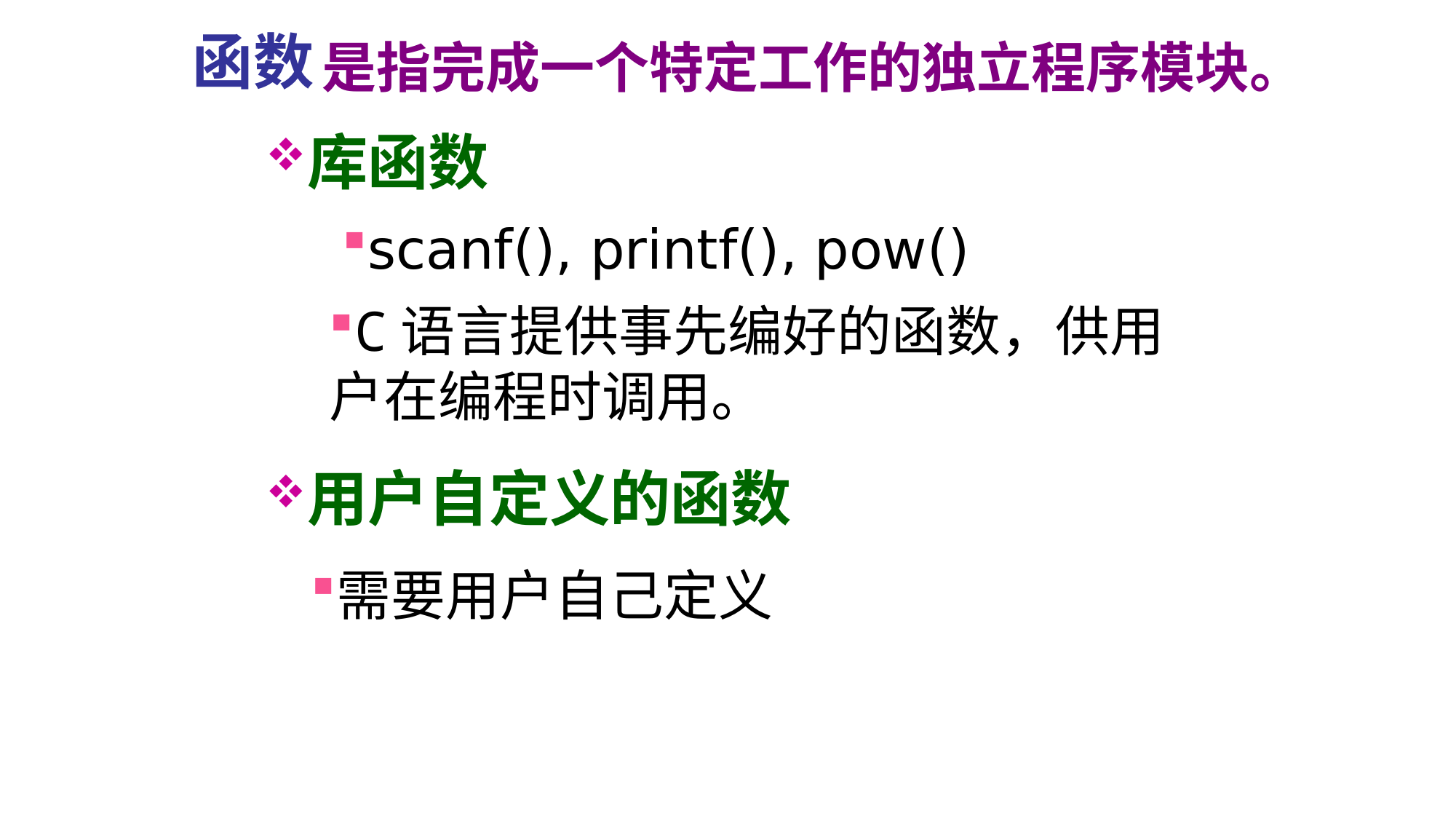

# 函数
是指完成一个特定工作的独立程序模块。
库函数
scanf(), printf(), pow()
C语言提供事先编好的函数，供用户在编程时调用。
用户自定义的函数
需要用户自己定义